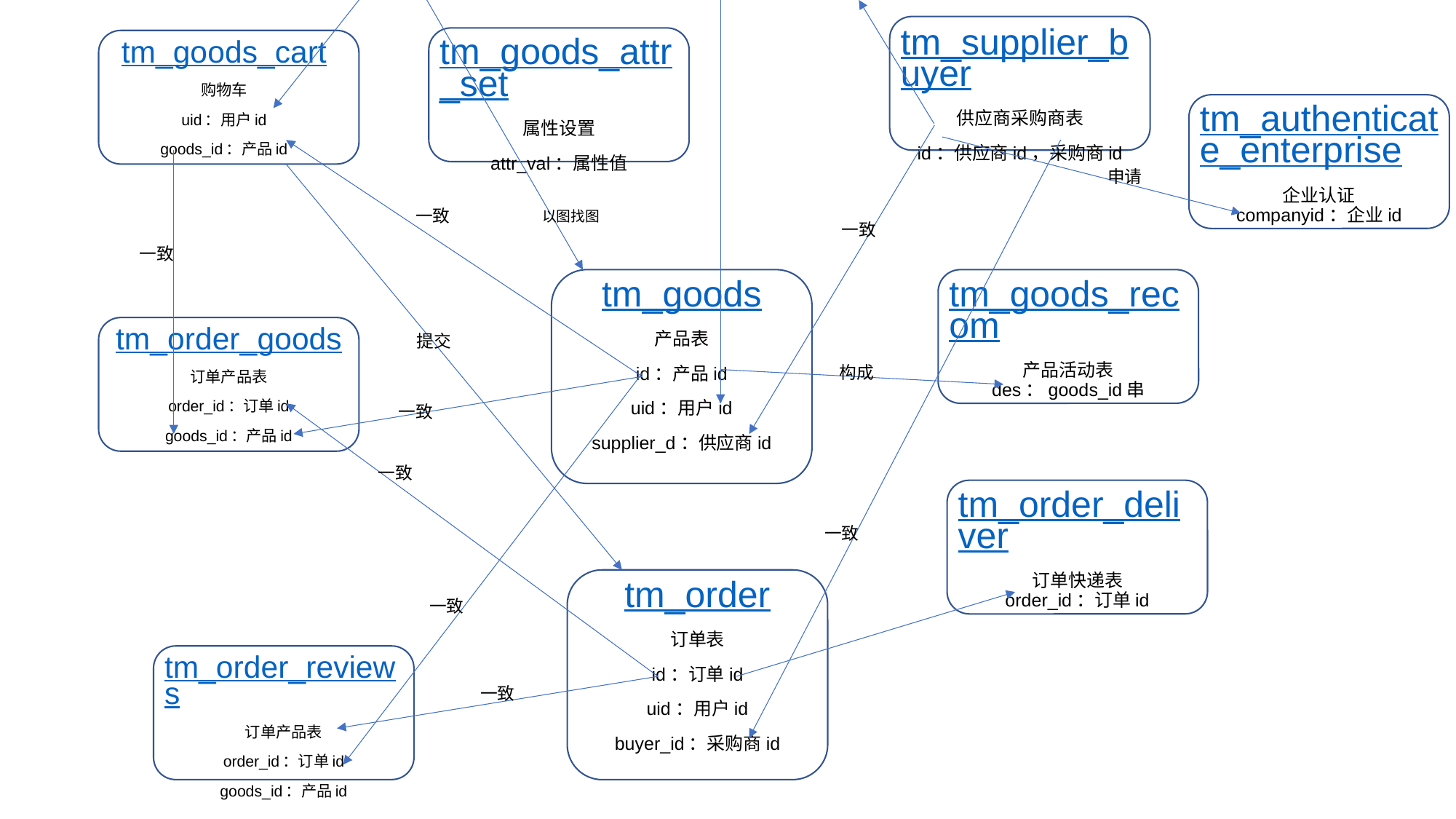

tm_supplier_buyer
供应商采购商表
id：供应商id，采购商id

tm_goods_attr_set
属性设置
attr_val：属性值

tm_goods_cart
购物车
uid：用户id
goods_id：产品id

tm_authenticate_enterprise
企业认证
companyid：企业id
申请
一致
以图找图
一致
一致

tm_goods
产品表
id：产品id
uid：用户id
supplier_d：供应商id

tm_goods_recom
产品活动表
des：goods_id串

tm_order_goods
订单产品表
order_id：订单id
goods_id：产品id
提交
构成
一致
一致

tm_order_deliver
订单快递表
order_id：订单id
一致

tm_order
订单表
id：订单id
uid：用户id
buyer_id：采购商id
一致

tm_order_reviews
订单产品表
order_id：订单id
goods_id：产品id
一致